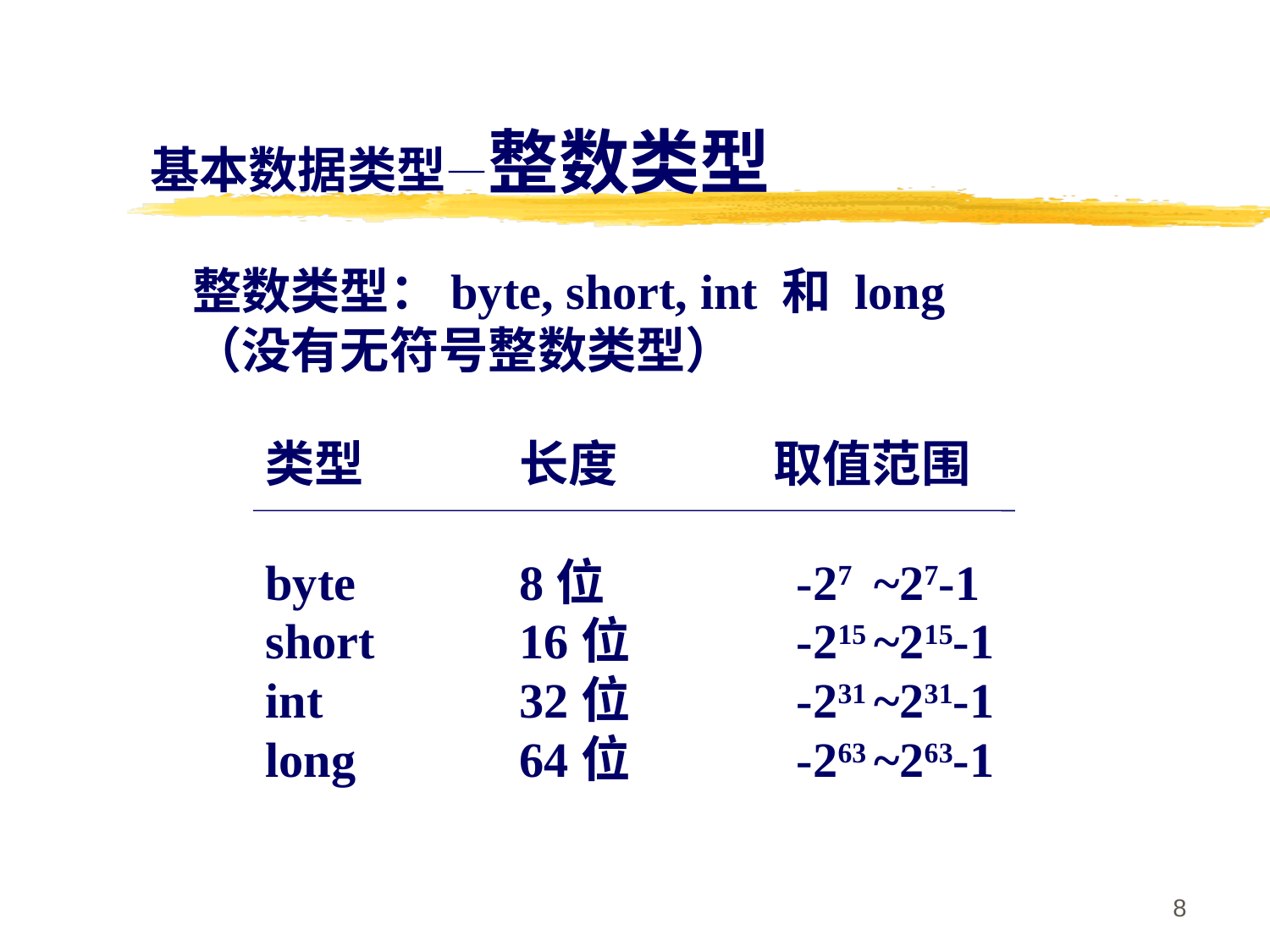

基本数据类型—整数类型
整数类型：byte, short, int 和 long
（没有无符号整数类型）
类型		长度		取值范围

byte		8位		 -27   ~27-1
short		16位		 -215 ~215-1
int		32位		 -231 ~231-1
long		64位		 -263 ~263-1

8